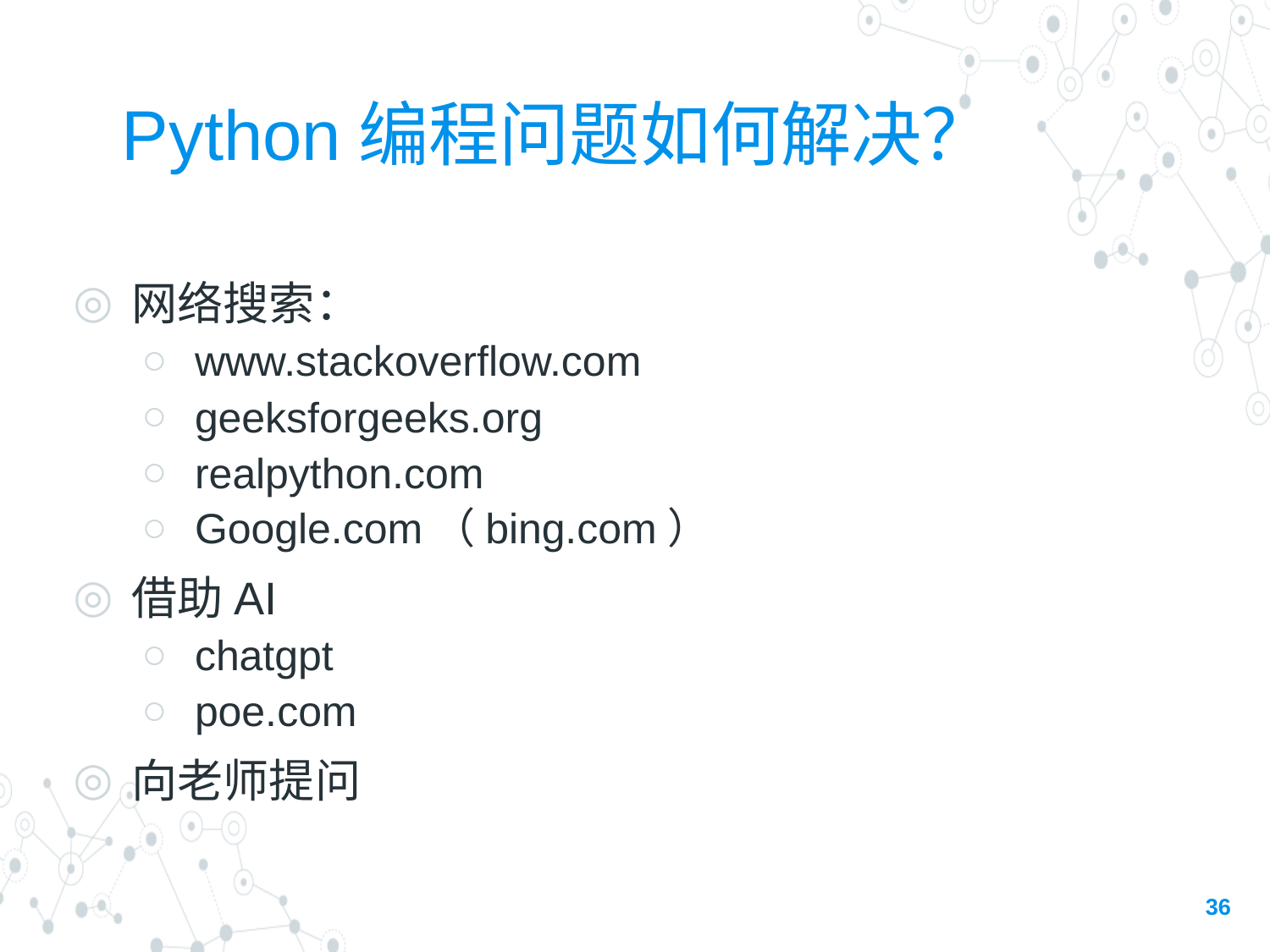

# Python编程问题如何解决？
网络搜索：
www.stackoverflow.com
geeksforgeeks.org
realpython.com
Google.com（bing.com）
借助AI
chatgpt
poe.com
向老师提问
36